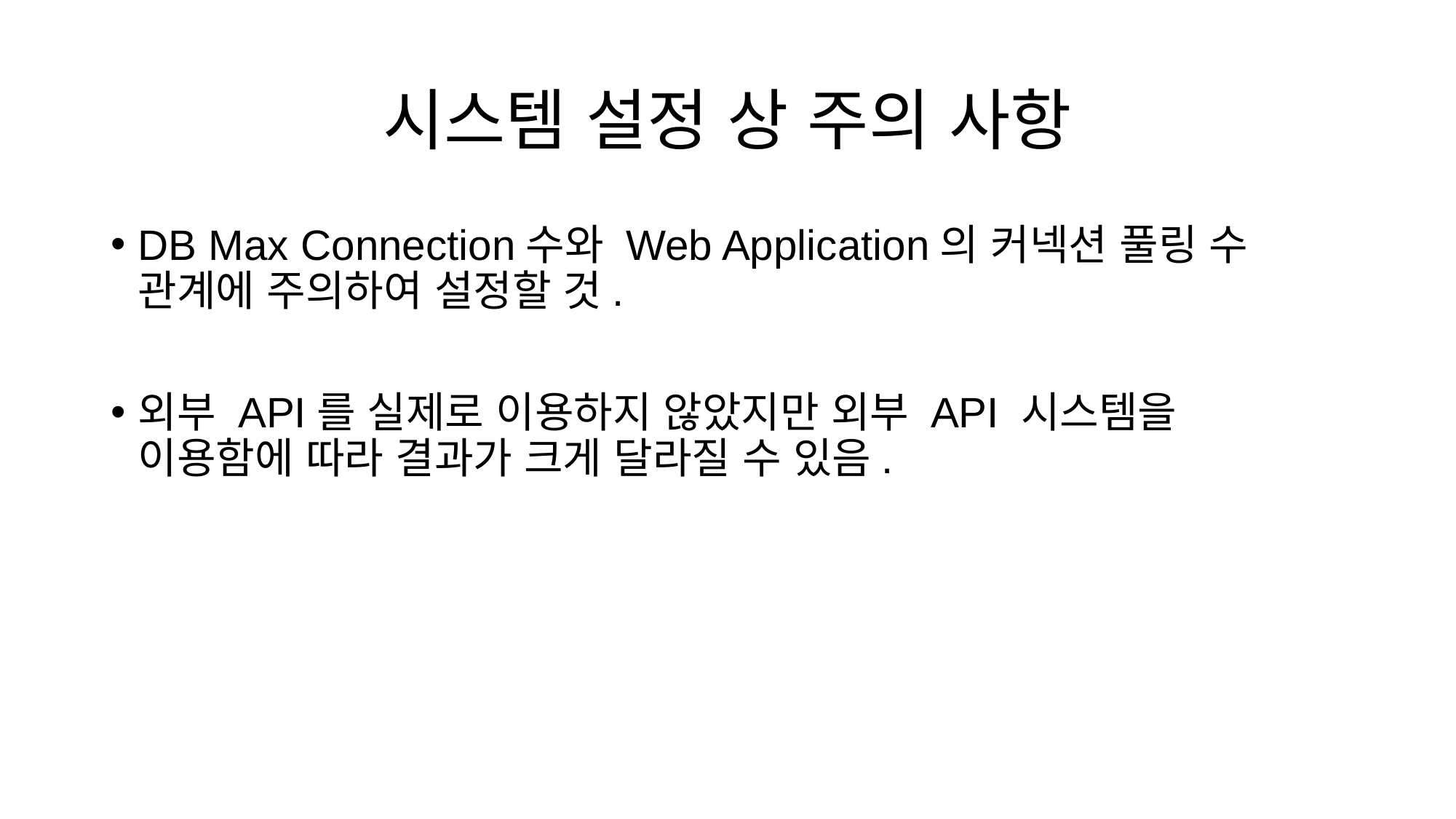

# 시스템 설정 상 주의 사항
DB Max Connection수와 Web Application의 커넥션 풀링 수 관계에 주의하여 설정할 것.

외부 API를 실제로 이용하지 않았지만 외부 API 시스템을 이용함에 따라 결과가 크게 달라질 수 있음.